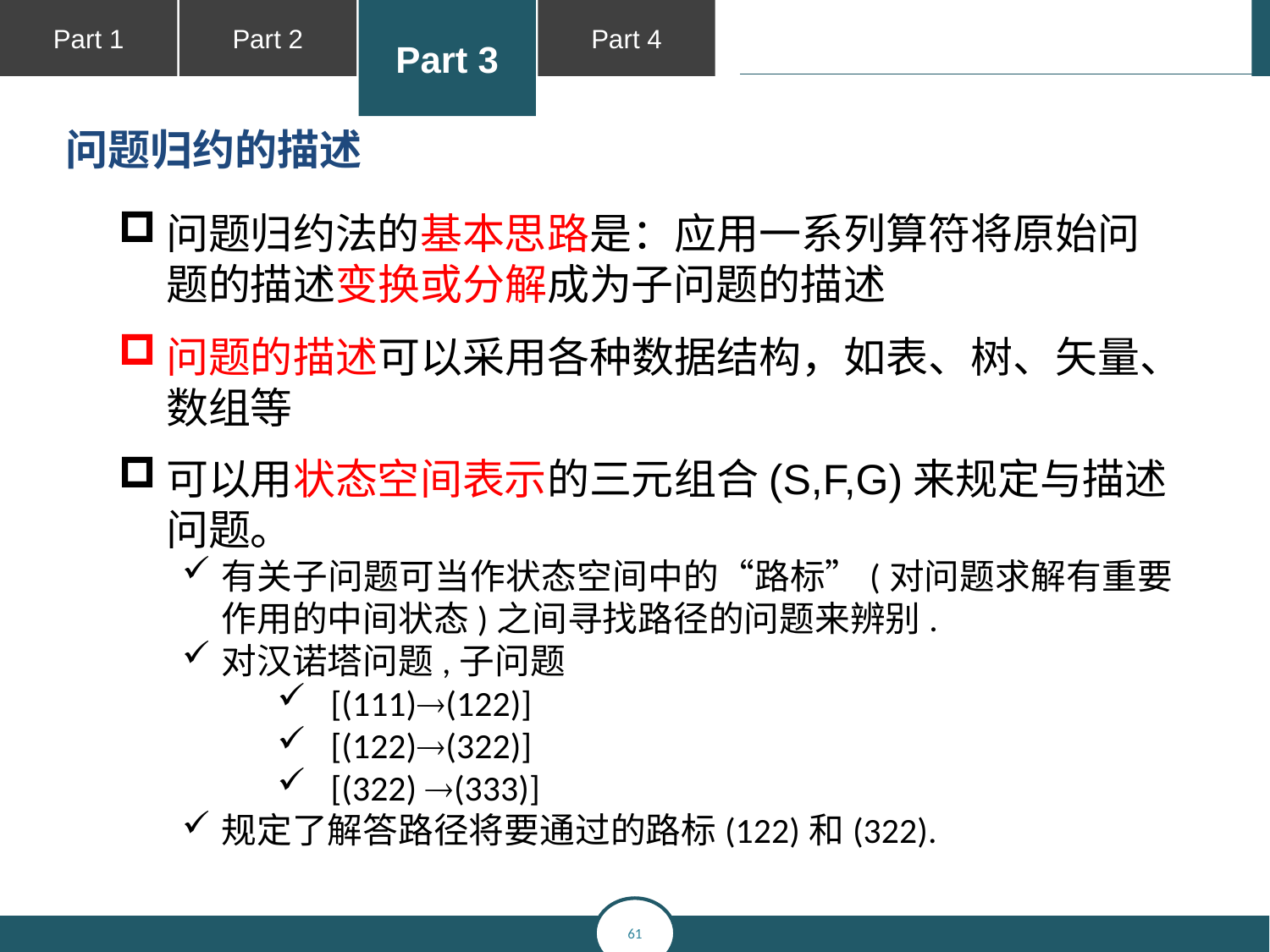

问题归约的描述
问题归约法的基本思路是：应用一系列算符将原始问题的描述变换或分解成为子问题的描述
问题的描述可以采用各种数据结构，如表、树、矢量、数组等
可以用状态空间表示的三元组合(S,F,G)来规定与描述问题。
有关子问题可当作状态空间中的“路标”(对问题求解有重要作用的中间状态)之间寻找路径的问题来辨别.
对汉诺塔问题,子问题
[(111)→(122)]
[(122)→(322)]
[(322) →(333)]
规定了解答路径将要通过的路标(122)和(322).